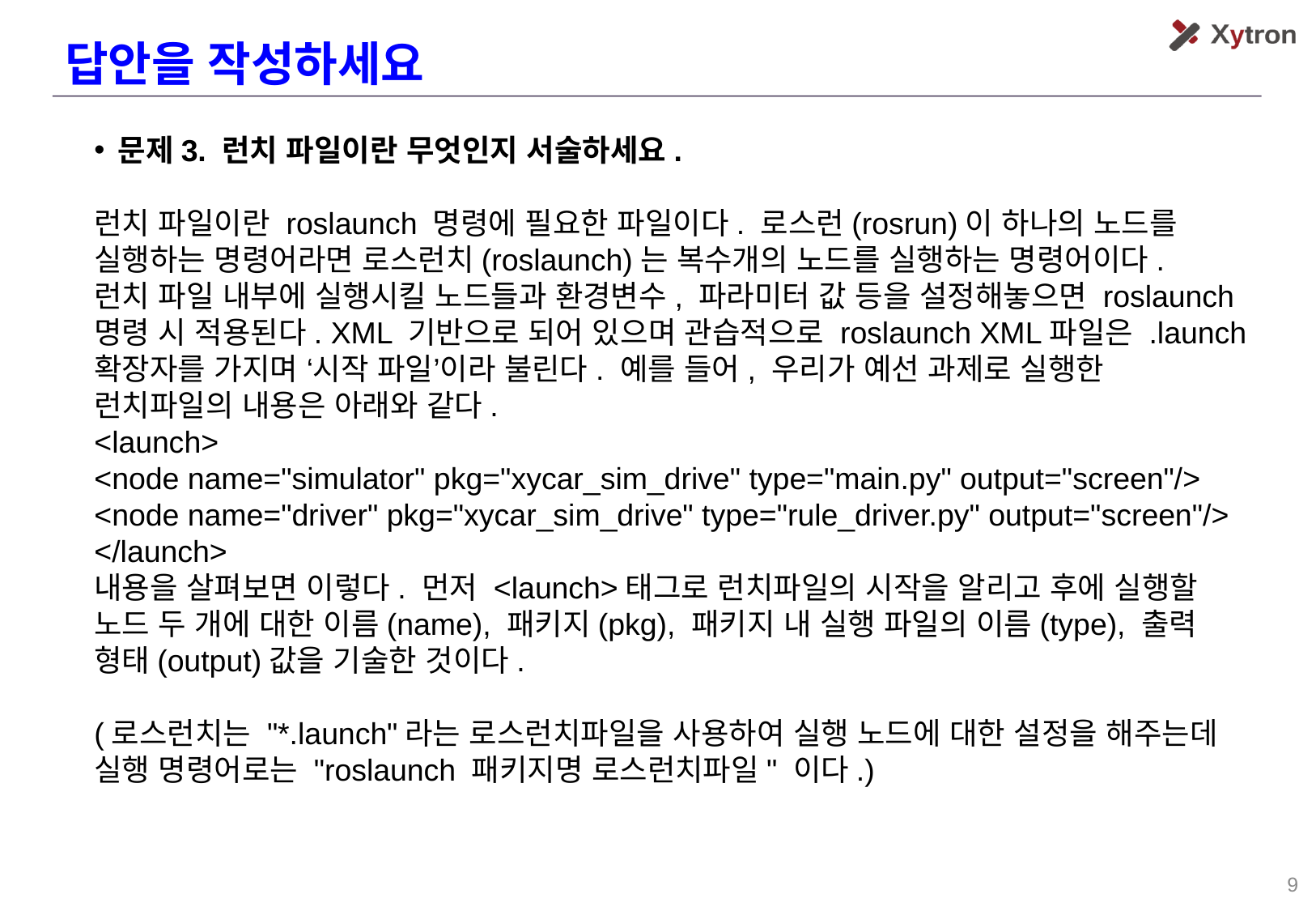

답안을 작성하세요
문제3. 런치 파일이란 무엇인지 서술하세요.

런치 파일이란 roslaunch 명령에 필요한 파일이다. 로스런(rosrun)이 하나의 노드를 실행하는 명령어라면 로스런치(roslaunch)는 복수개의 노드를 실행하는 명령어이다.
런치 파일 내부에 실행시킬 노드들과 환경변수, 파라미터 값 등을 설정해놓으면 roslaunch 명령 시 적용된다. XML 기반으로 되어 있으며 관습적으로 roslaunch XML파일은 .launch 확장자를 가지며 ‘시작 파일’이라 불린다. 예를 들어, 우리가 예선 과제로 실행한 런치파일의 내용은 아래와 같다.
<launch>
<node name="simulator" pkg="xycar_sim_drive" type="main.py" output="screen"/>
<node name="driver" pkg="xycar_sim_drive" type="rule_driver.py" output="screen"/>
</launch>
내용을 살펴보면 이렇다. 먼저 <launch>태그로 런치파일의 시작을 알리고 후에 실행할
노드 두 개에 대한 이름(name), 패키지(pkg), 패키지 내 실행 파일의 이름(type), 출력 형태(output)값을 기술한 것이다.

(로스런치는 "*.launch"라는 로스런치파일을 사용하여 실행 노드에 대한 설정을 해주는데 실행 명령어로는 "roslaunch 패키지명 로스런치파일" 이다.)

9